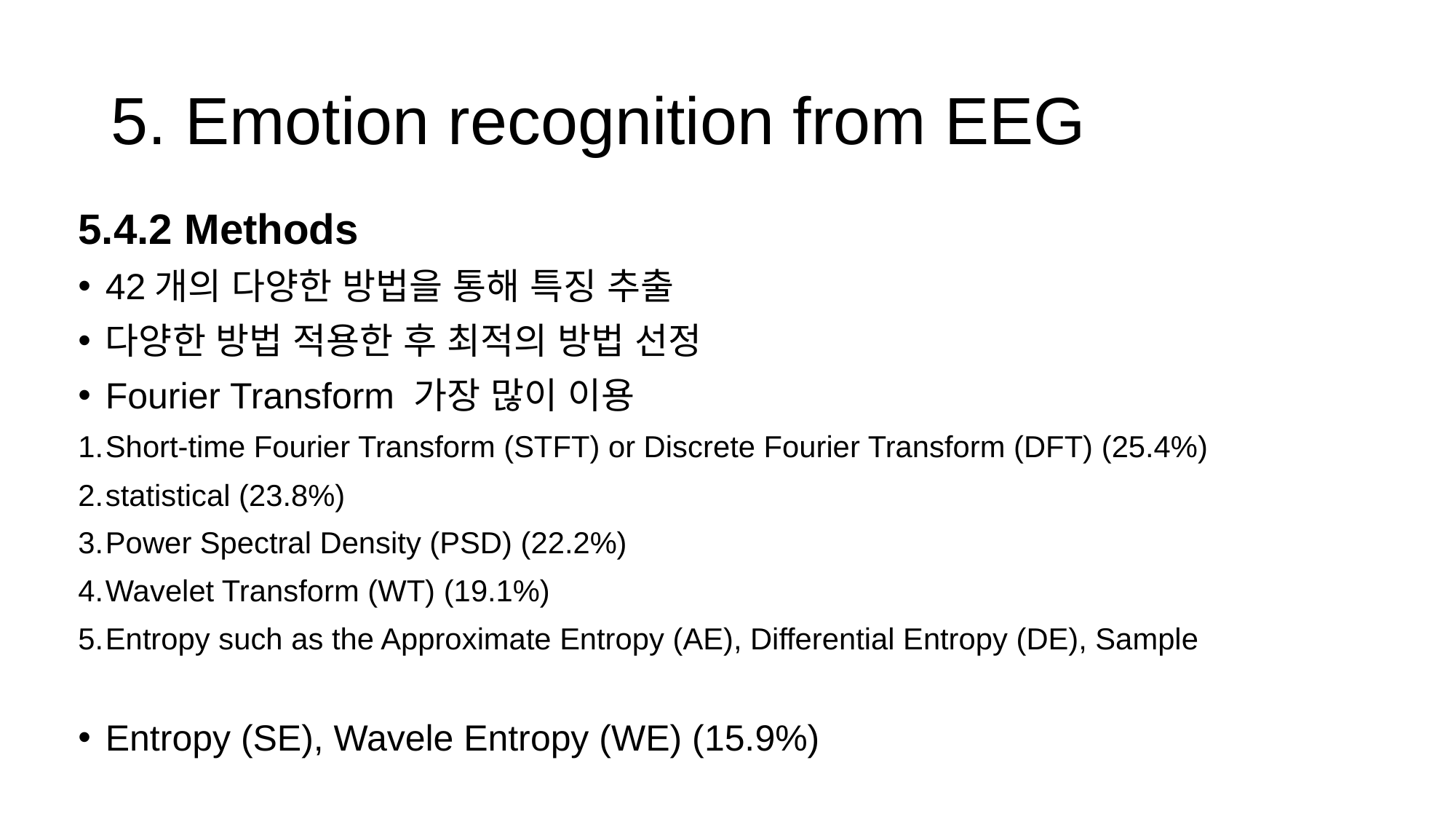

# 5. Emotion recognition from EEG
5.4.2 Methods
42개의 다양한 방법을 통해 특징 추출
다양한 방법 적용한 후 최적의 방법 선정
Fourier Transform 가장 많이 이용
Short-time Fourier Transform (STFT) or Discrete Fourier Transform (DFT) (25.4%)
statistical (23.8%)
Power Spectral Density (PSD) (22.2%)
Wavelet Transform (WT) (19.1%)
Entropy such as the Approximate Entropy (AE), Differential Entropy (DE), Sample

Entropy (SE), Wavele Entropy (WE) (15.9%)